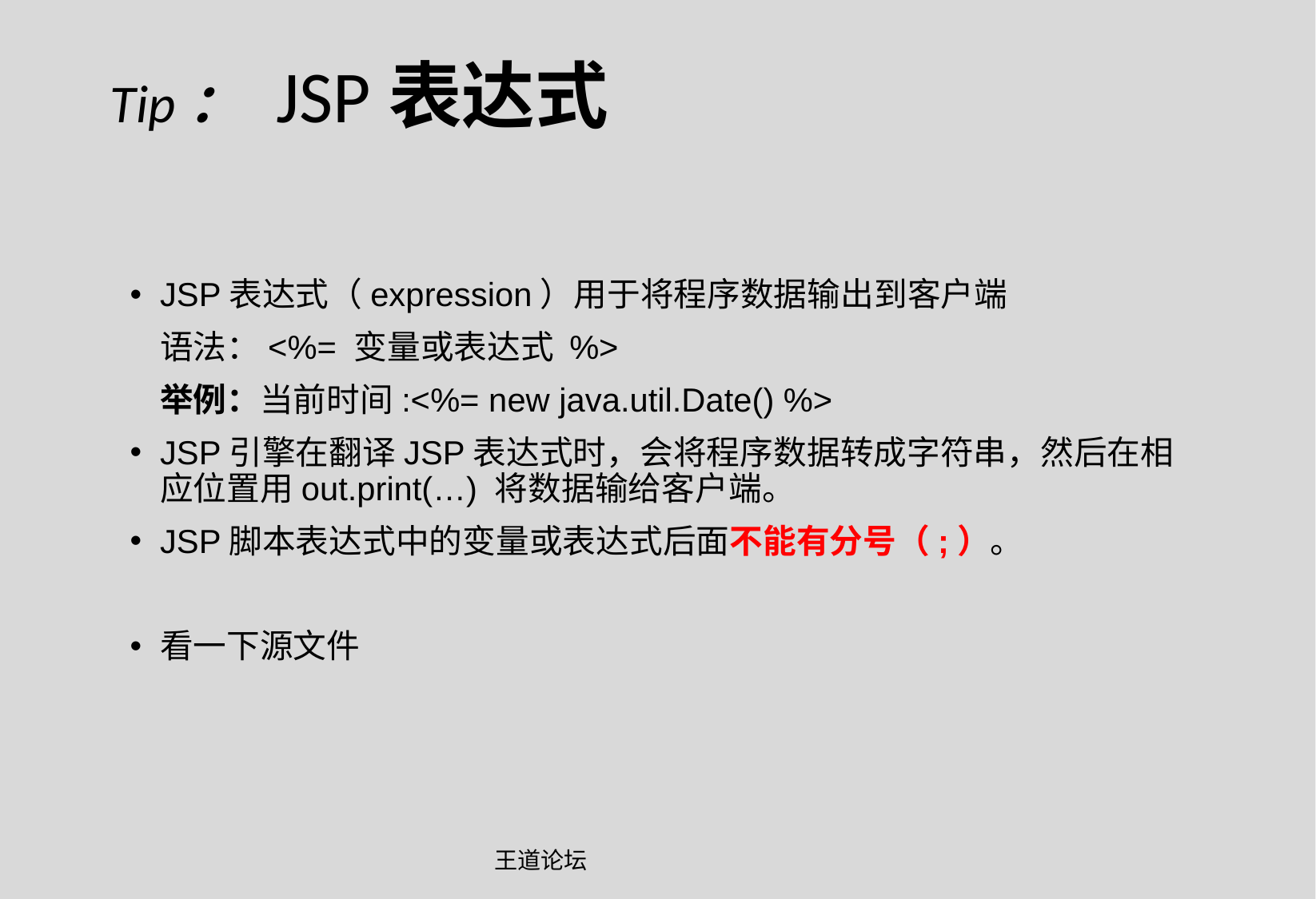

Tip： JSP表达式
JSP表达式（expression）用于将程序数据输出到客户端
	语法：<%= 变量或表达式 %>
	举例：当前时间:<%= new java.util.Date() %>
JSP引擎在翻译JSP表达式时，会将程序数据转成字符串，然后在相应位置用out.print(…) 将数据输给客户端。
JSP脚本表达式中的变量或表达式后面不能有分号（;）。

看一下源文件
王道论坛